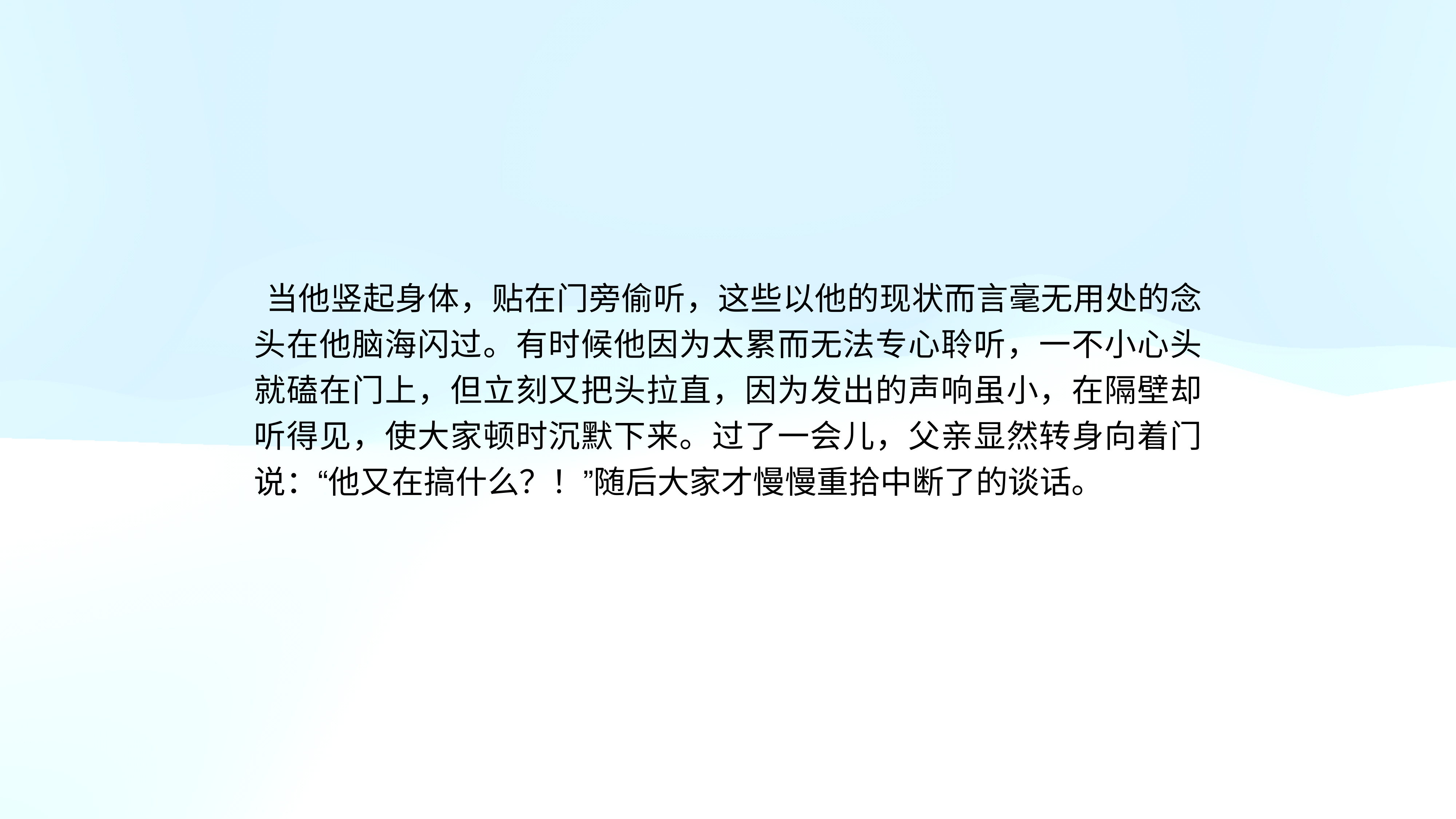

当他竖起身体，贴在门旁偷听，这些以他的现状而言毫无用处的念头在他脑海闪过。有时候他因为太累而无法专心聆听，一不小心头就磕在门上，但立刻又把头拉直，因为发出的声响虽小，在隔壁却听得见，使大家顿时沉默下来。过了一会儿，父亲显然转身向着门说：“他又在搞什么？！”随后大家才慢慢重拾中断了的谈话。